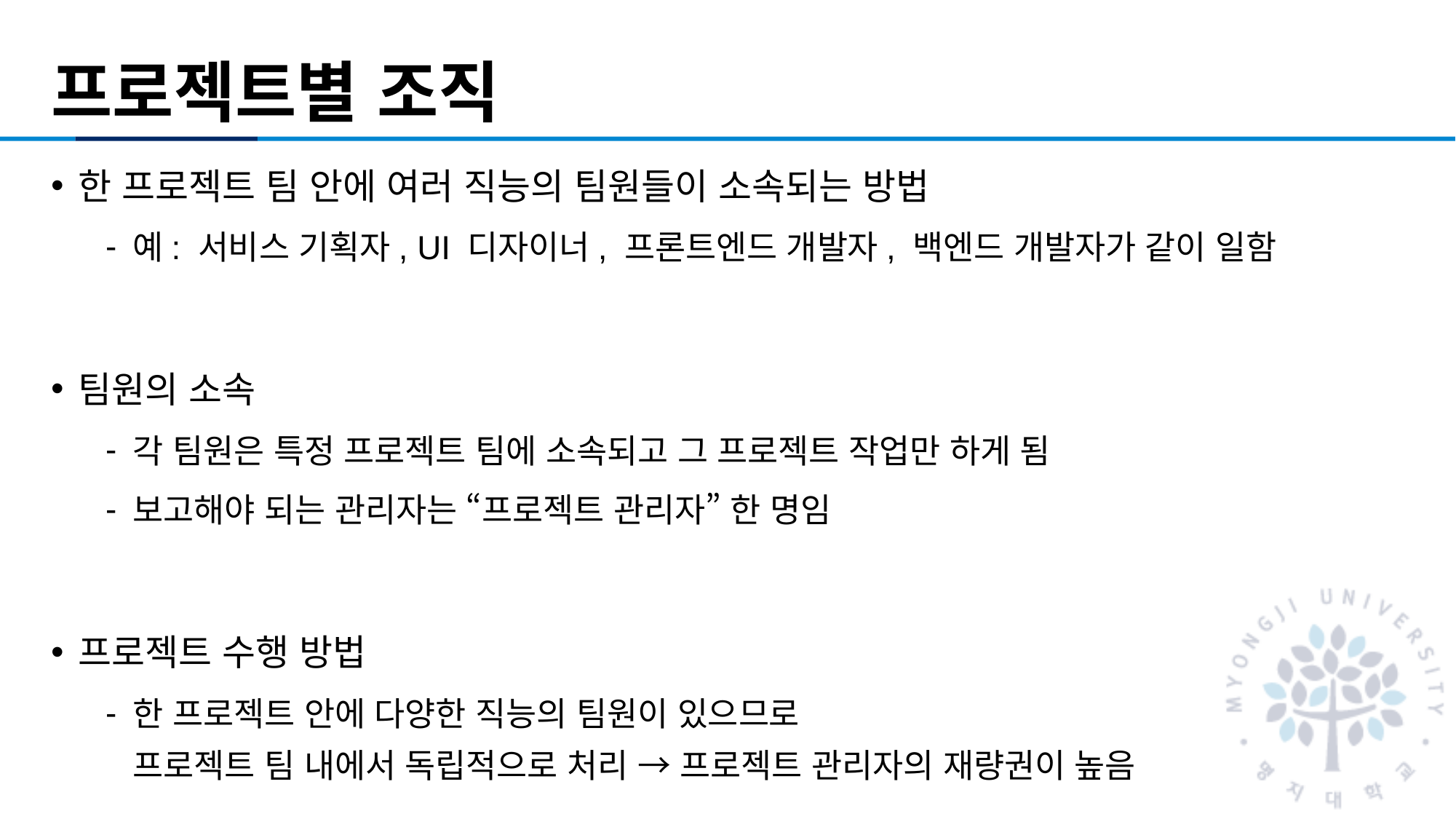

# 프로젝트별 조직
한 프로젝트 팀 안에 여러 직능의 팀원들이 소속되는 방법
예: 서비스 기획자, UI 디자이너, 프론트엔드 개발자, 백엔드 개발자가 같이 일함

팀원의 소속
각 팀원은 특정 프로젝트 팀에 소속되고 그 프로젝트 작업만 하게 됨
보고해야 되는 관리자는 “프로젝트 관리자” 한 명임

프로젝트 수행 방법
한 프로젝트 안에 다양한 직능의 팀원이 있으므로
프로젝트 팀 내에서 독립적으로 처리 → 프로젝트 관리자의 재량권이 높음